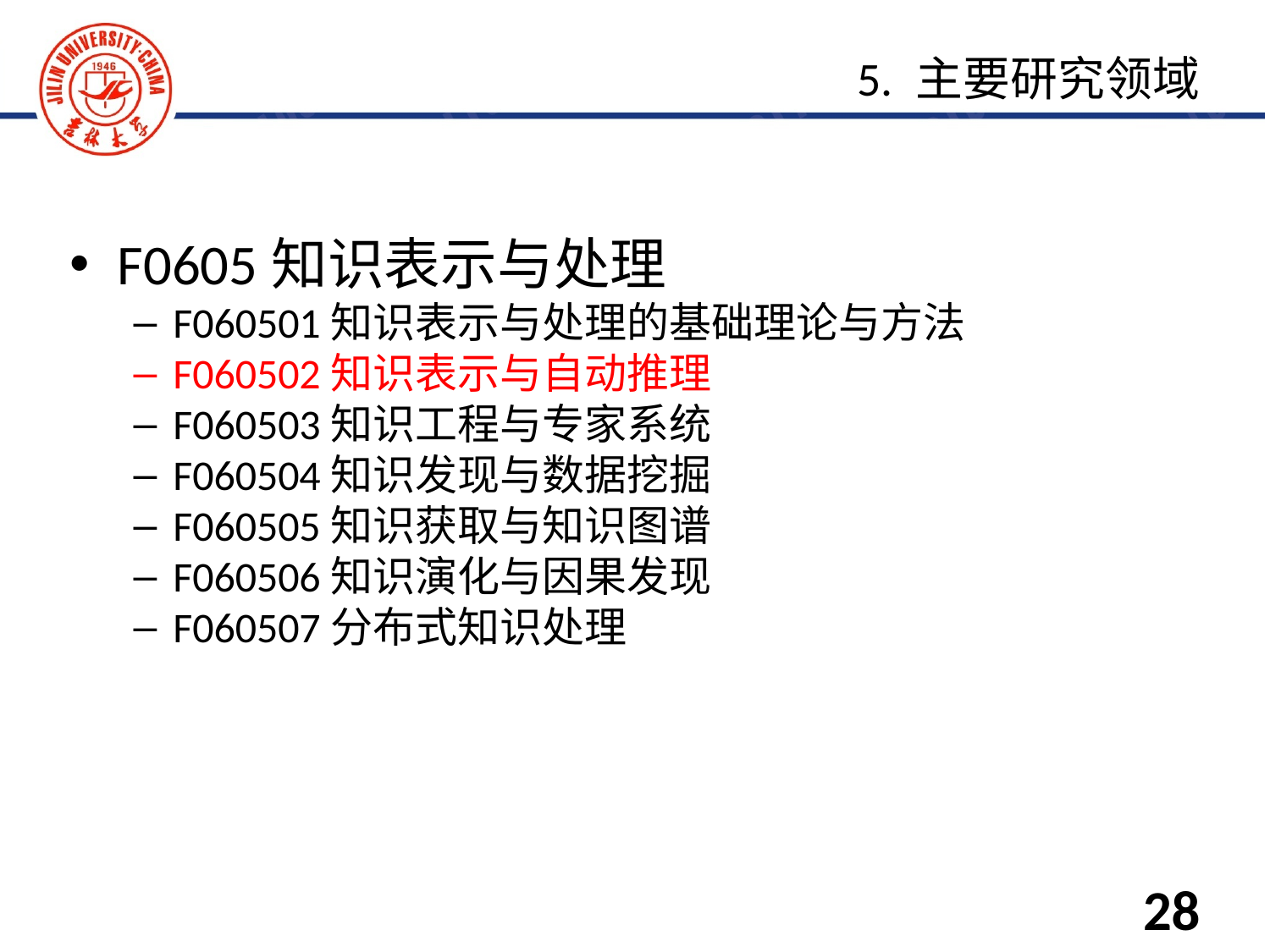

F0605知识表示与处理
F060501知识表示与处理的基础理论与方法
F060502知识表示与自动推理
F060503知识工程与专家系统
F060504知识发现与数据挖掘
F060505知识获取与知识图谱
F060506知识演化与因果发现
F060507分布式知识处理
5. 主要研究领域
28